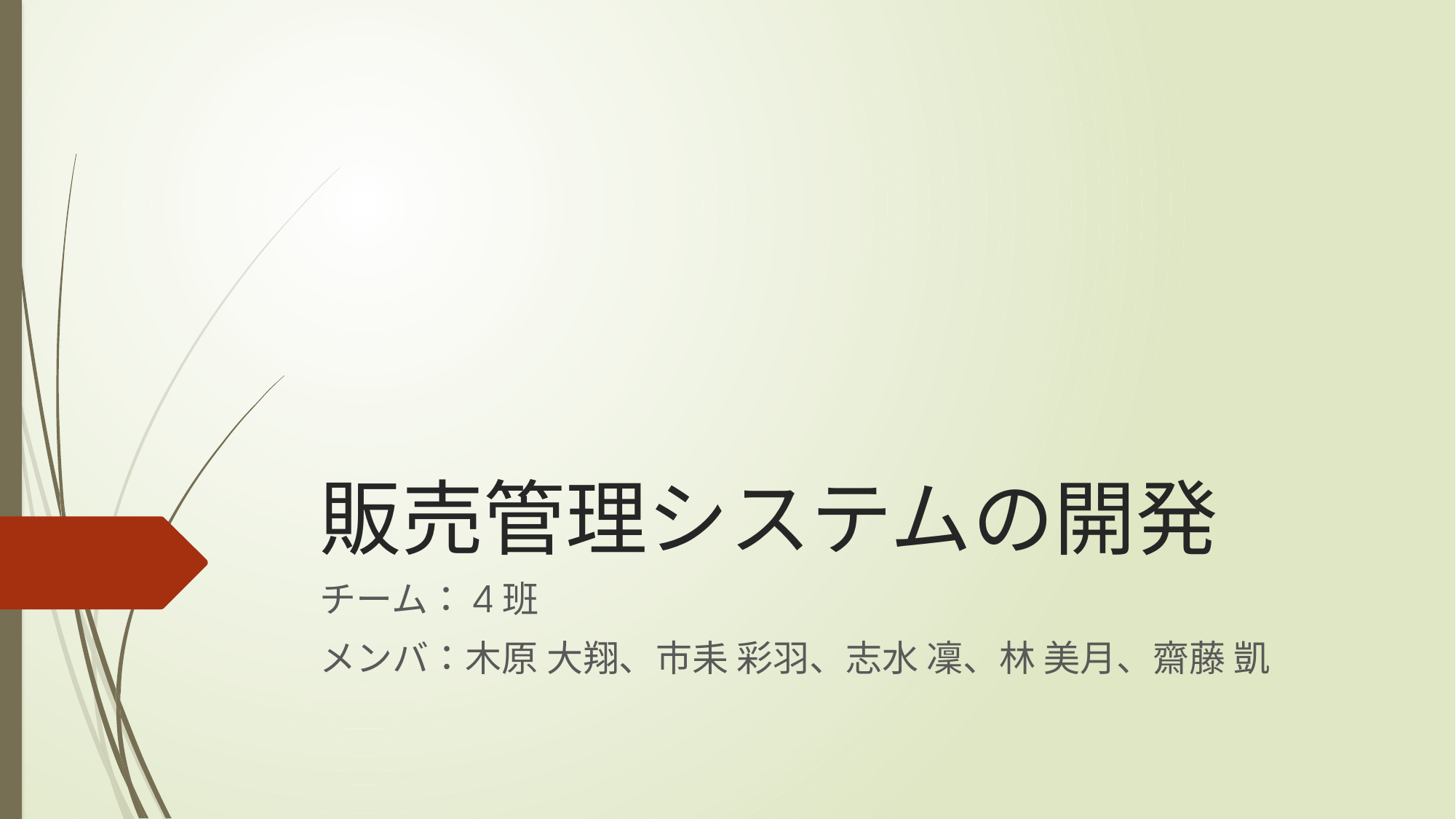

# 販売管理システムの開発
チーム：4班
メンバ：木原 大翔、市耒 彩羽、志水 凜、林 美月、齋藤 凱